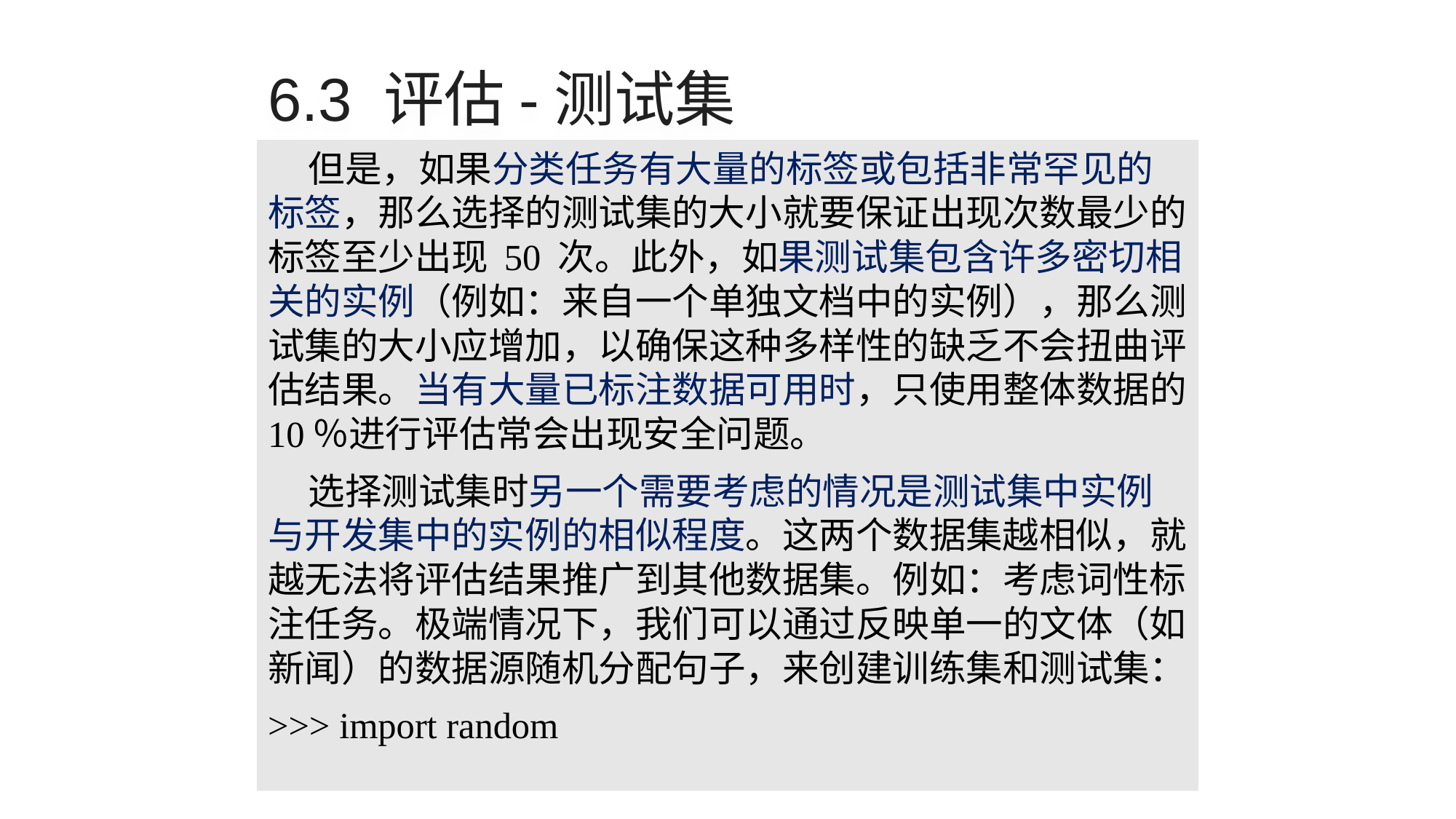

# 6.3 评估-测试集
但是，如果分类任务有大量的标签或包括非常罕见的标签，那么选择的测试集的大小就要保证出现次数最少的标签至少出现 50 次。此外，如果测试集包含许多密切相关的实例（例如：来自一个单独文档中的实例），那么测试集的大小应增加，以确保这种多样性的缺乏不会扭曲评估结果。当有大量已标注数据可用时，只使用整体数据的 10％进行评估常会出现安全问题。
选择测试集时另一个需要考虑的情况是测试集中实例与开发集中的实例的相似程度。这两个数据集越相似，就越无法将评估结果推广到其他数据集。例如：考虑词性标注任务。极端情况下，我们可以通过反映单一的文体（如新闻）的数据源随机分配句子，来创建训练集和测试集：
>>> import random